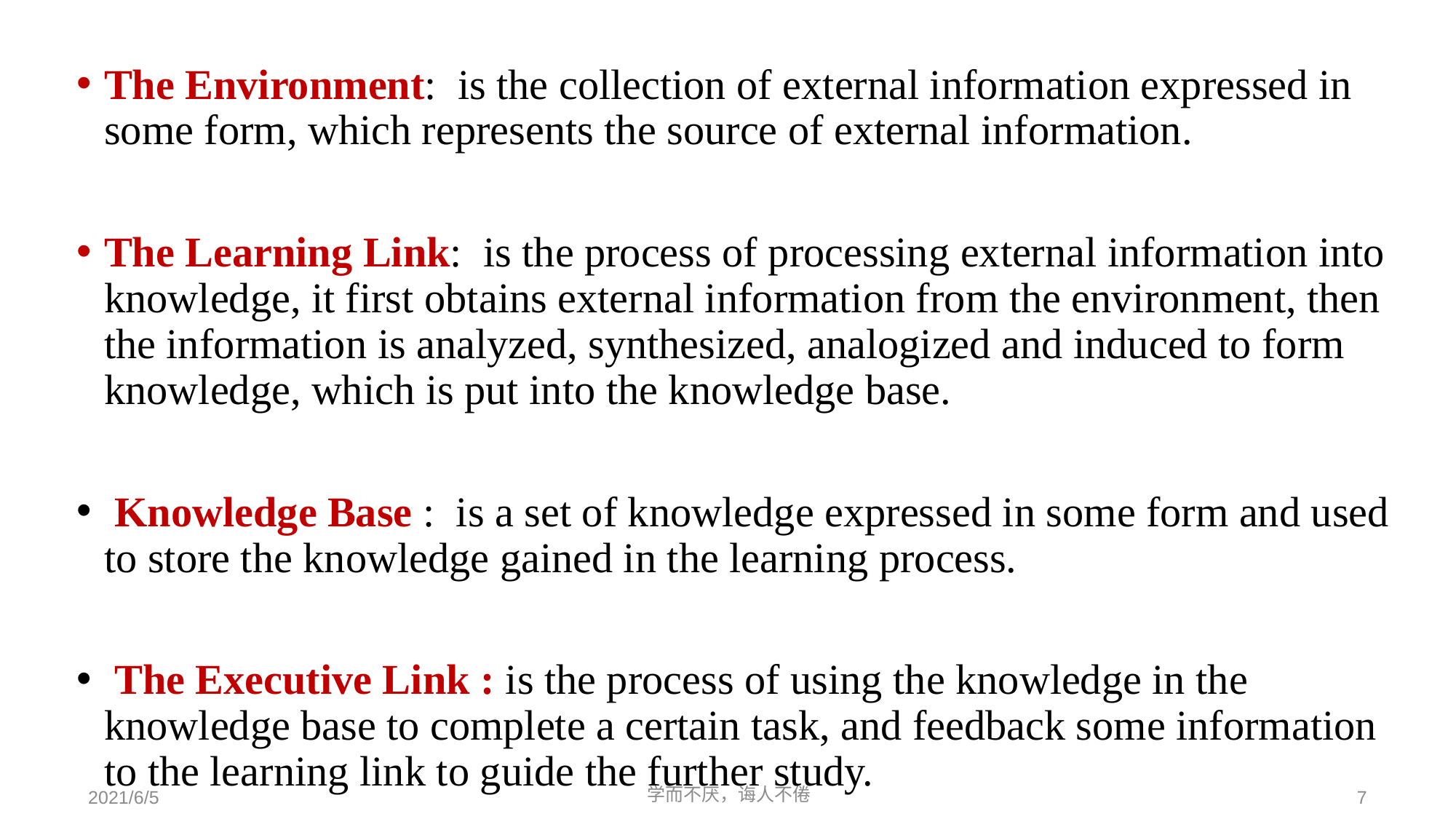

The Environment:  is the collection of external information expressed in some form, which represents the source of external information.

The Learning Link:  is the process of processing external information into knowledge, it first obtains external information from the environment, then the information is analyzed, synthesized, analogized and induced to form knowledge, which is put into the knowledge base.

 Knowledge Base :  is a set of knowledge expressed in some form and used to store the knowledge gained in the learning process.

 The Executive Link : is the process of using the knowledge in the knowledge base to complete a certain task, and feedback some information to the learning link to guide the further study.
学而不厌，诲人不倦
7
2021/6/5